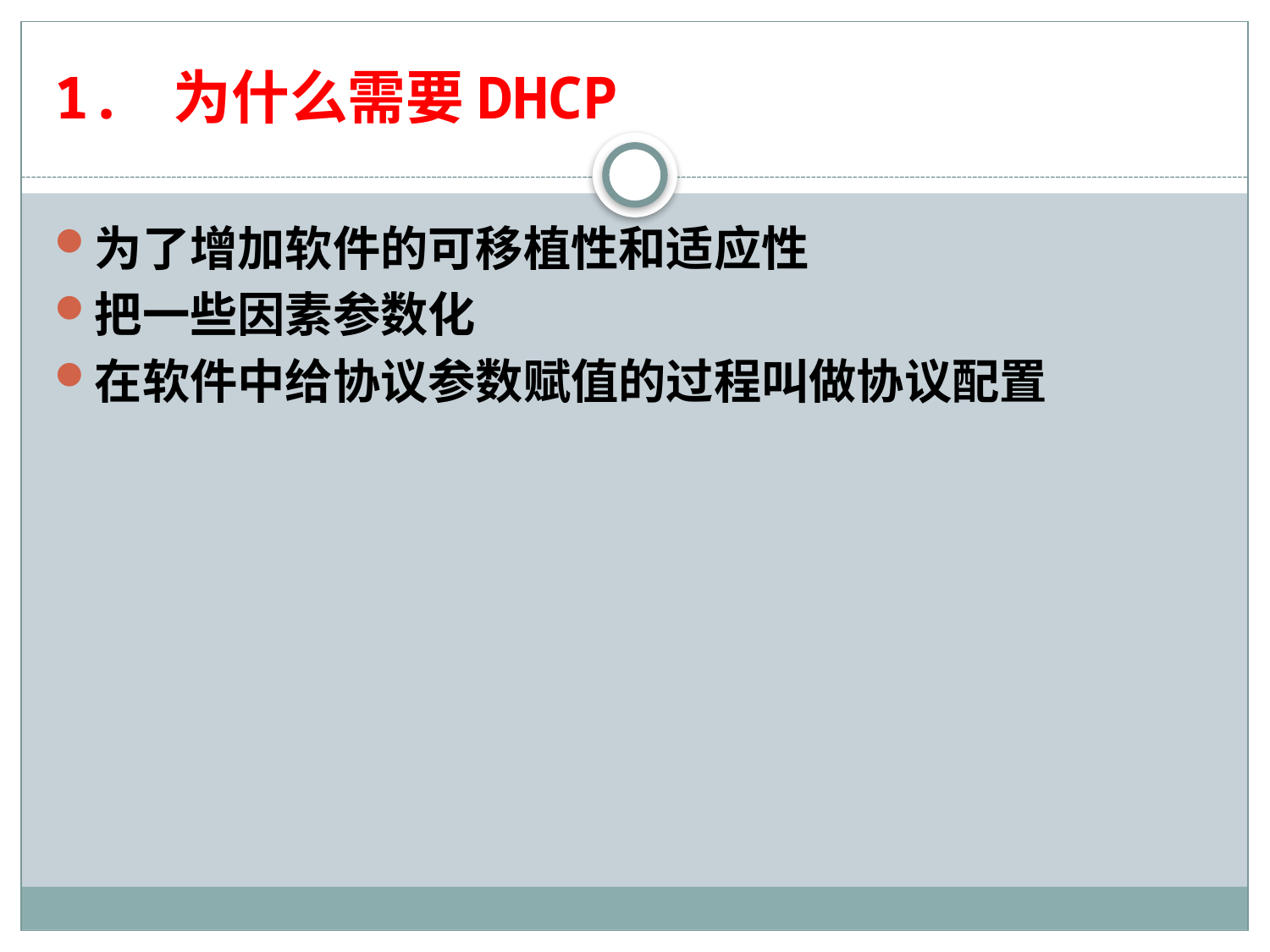

# 1. 为什么需要DHCP
为了增加软件的可移植性和适应性
把一些因素参数化
在软件中给协议参数赋值的过程叫做协议配置